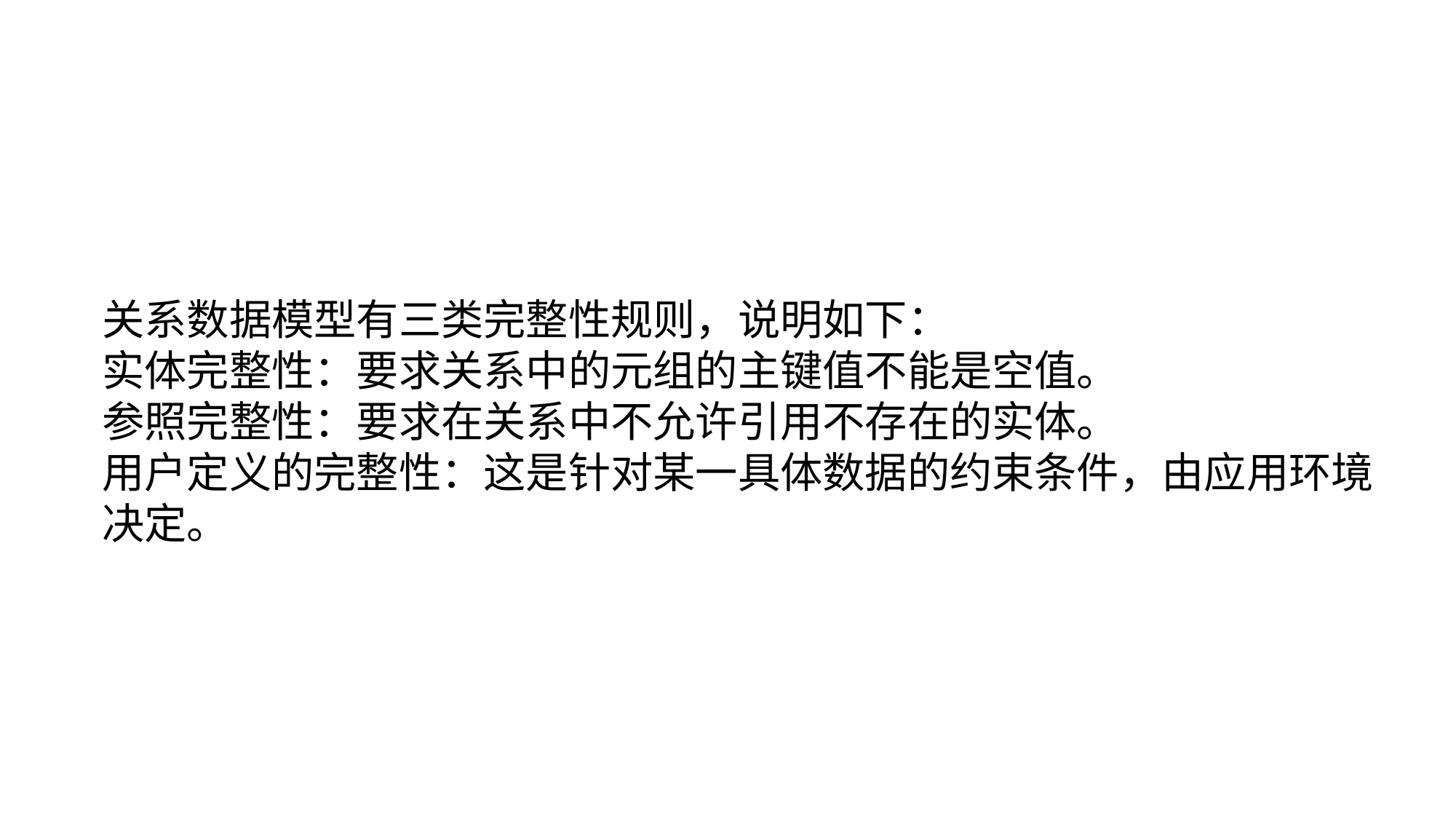

关系数据模型有三类完整性规则，说明如下：
实体完整性：要求关系中的元组的主键值不能是空值。
参照完整性：要求在关系中不允许引用不存在的实体。
用户定义的完整性：这是针对某一具体数据的约束条件，由应用环境决定。
17